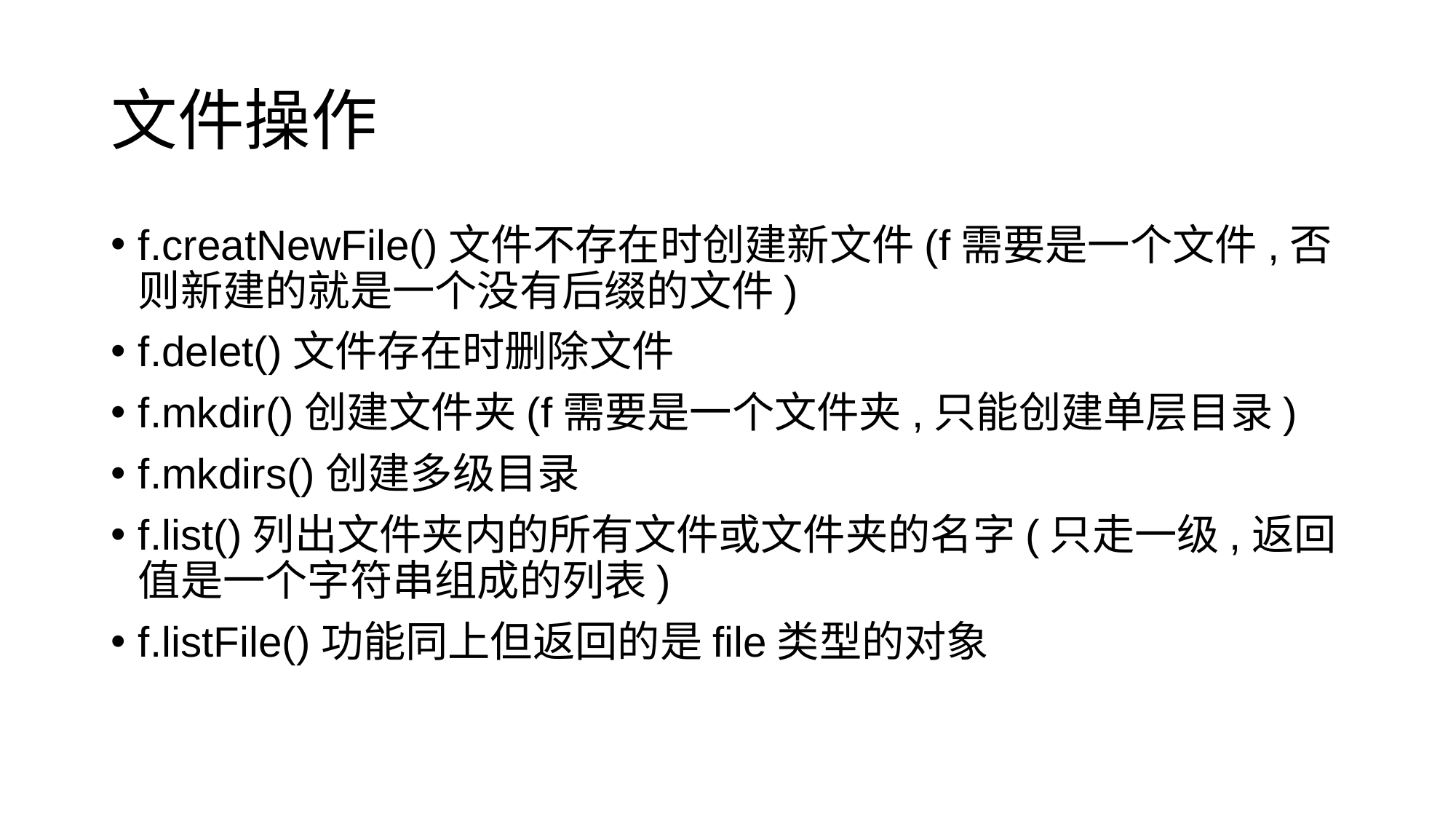

# 文件操作
f.creatNewFile()文件不存在时创建新文件(f需要是一个文件,否则新建的就是一个没有后缀的文件)
f.delet()文件存在时删除文件
f.mkdir()创建文件夹(f需要是一个文件夹,只能创建单层目录)
f.mkdirs()创建多级目录
f.list()列出文件夹内的所有文件或文件夹的名字(只走一级,返回值是一个字符串组成的列表)
f.listFile()功能同上但返回的是file类型的对象